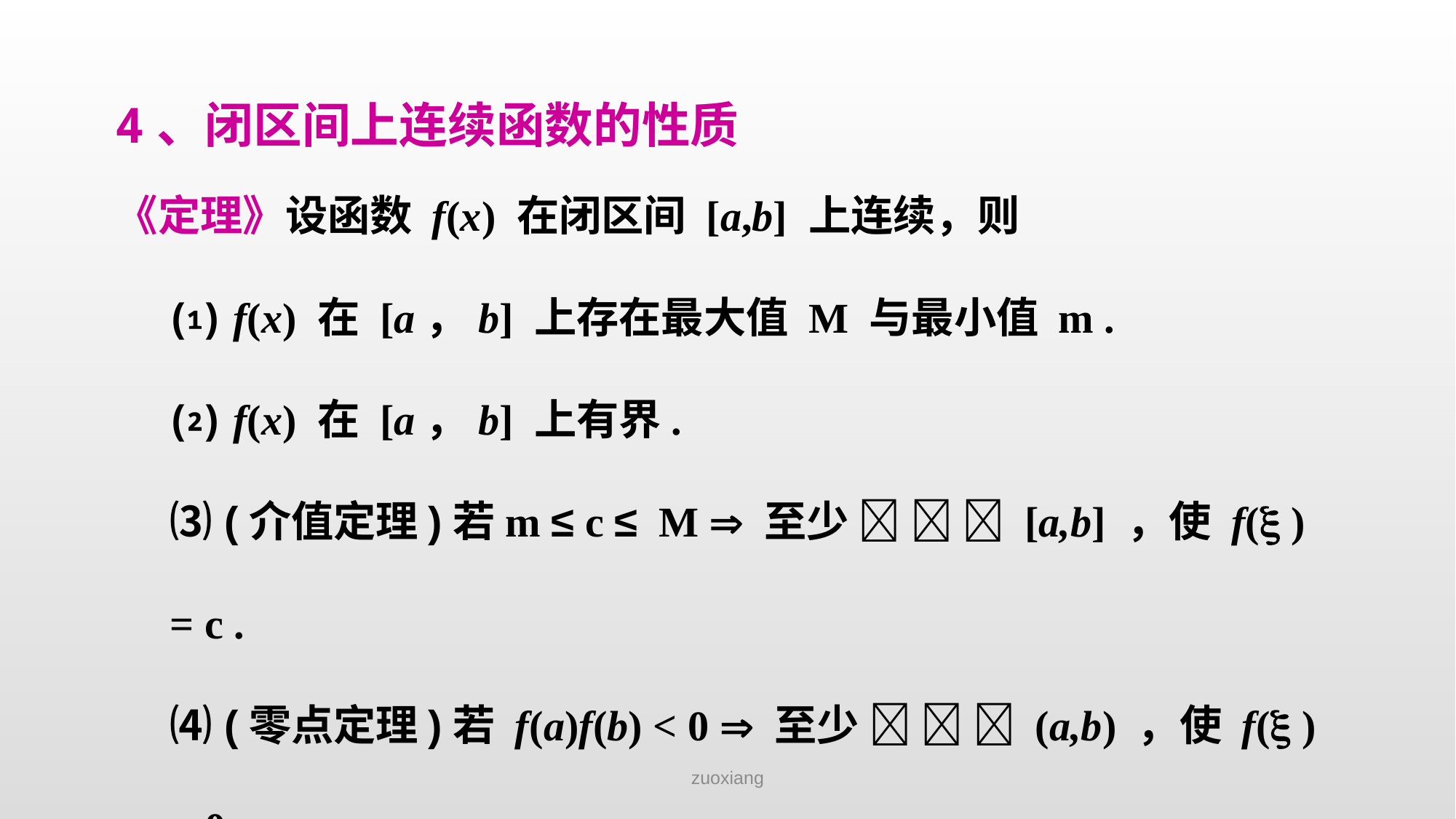

4、闭区间上连续函数的性质
《定理》设函数 f(x) 在闭区间 [a,b] 上连续，则
	⑴ f(x) 在 [a，b] 上存在最大值 M 与最小值 m .
	⑵ f(x) 在 [a，b] 上有界.
	⑶ (介值定理)若m ≤ c ≤  M ⇒ 至少 ∃ ξ ∈ [a,b] ，使 f(ξ ) = c .
	⑷ (零点定理)若 f(a)f(b) < 0 ⇒ 至少 ∃ ξ ∈ (a,b) ，使 f(ξ ) = 0 .
	   		若 f(a)f(b) ≤ 0 ⇒ 至少 ∃ ξ ∈ [a,b] ，使 f(ξ ) = 0 .

zuoxiang
17